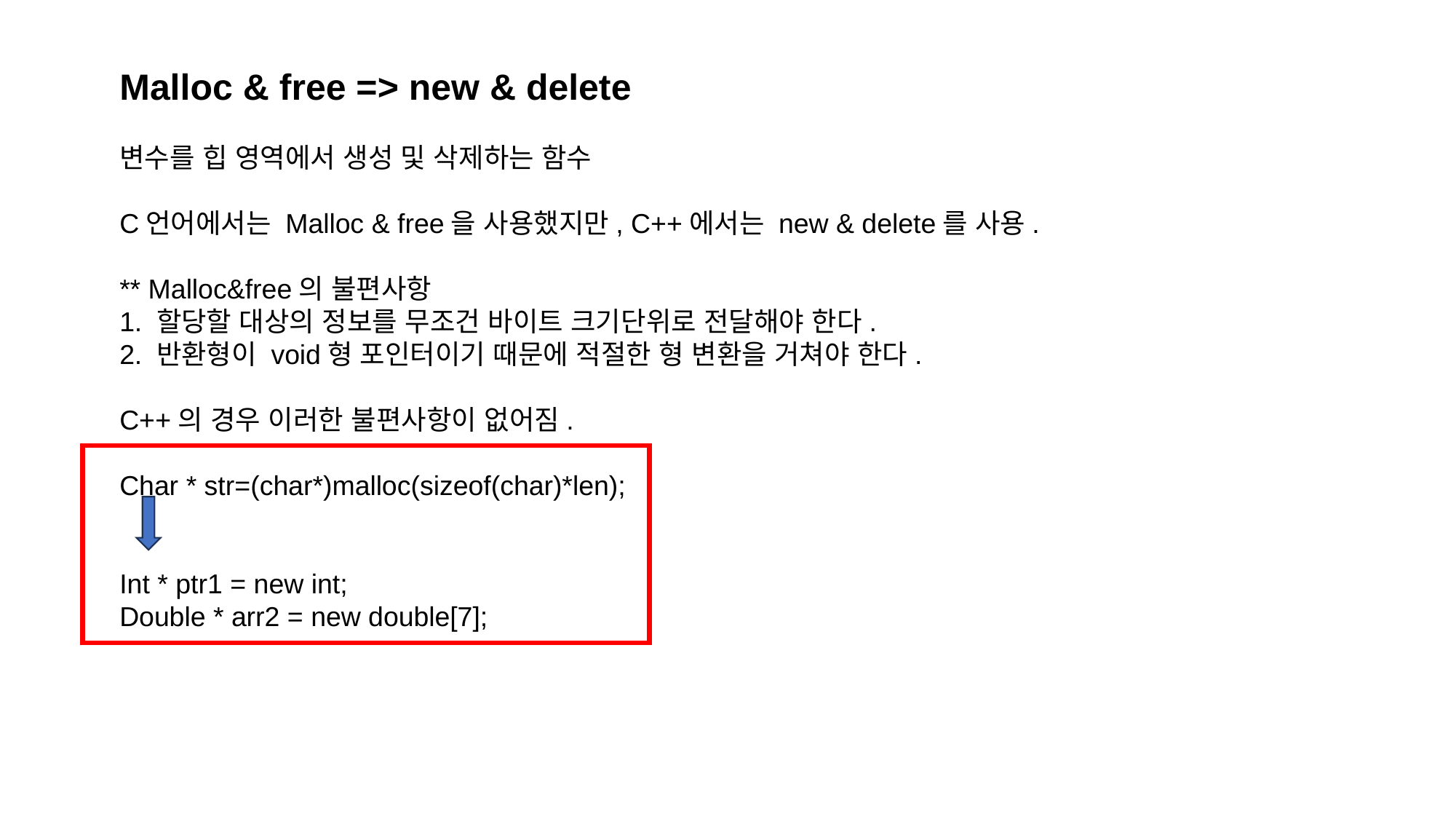

Malloc & free => new & delete

변수를 힙 영역에서 생성 및 삭제하는 함수

C언어에서는 Malloc & free을 사용했지만, C++에서는 new & delete를 사용.

** Malloc&free의 불편사항
1. 할당할 대상의 정보를 무조건 바이트 크기단위로 전달해야 한다.
2. 반환형이 void형 포인터이기 때문에 적절한 형 변환을 거쳐야 한다.

C++의 경우 이러한 불편사항이 없어짐.

Char * str=(char*)malloc(sizeof(char)*len);

Int * ptr1 = new int;
Double * arr2 = new double[7];